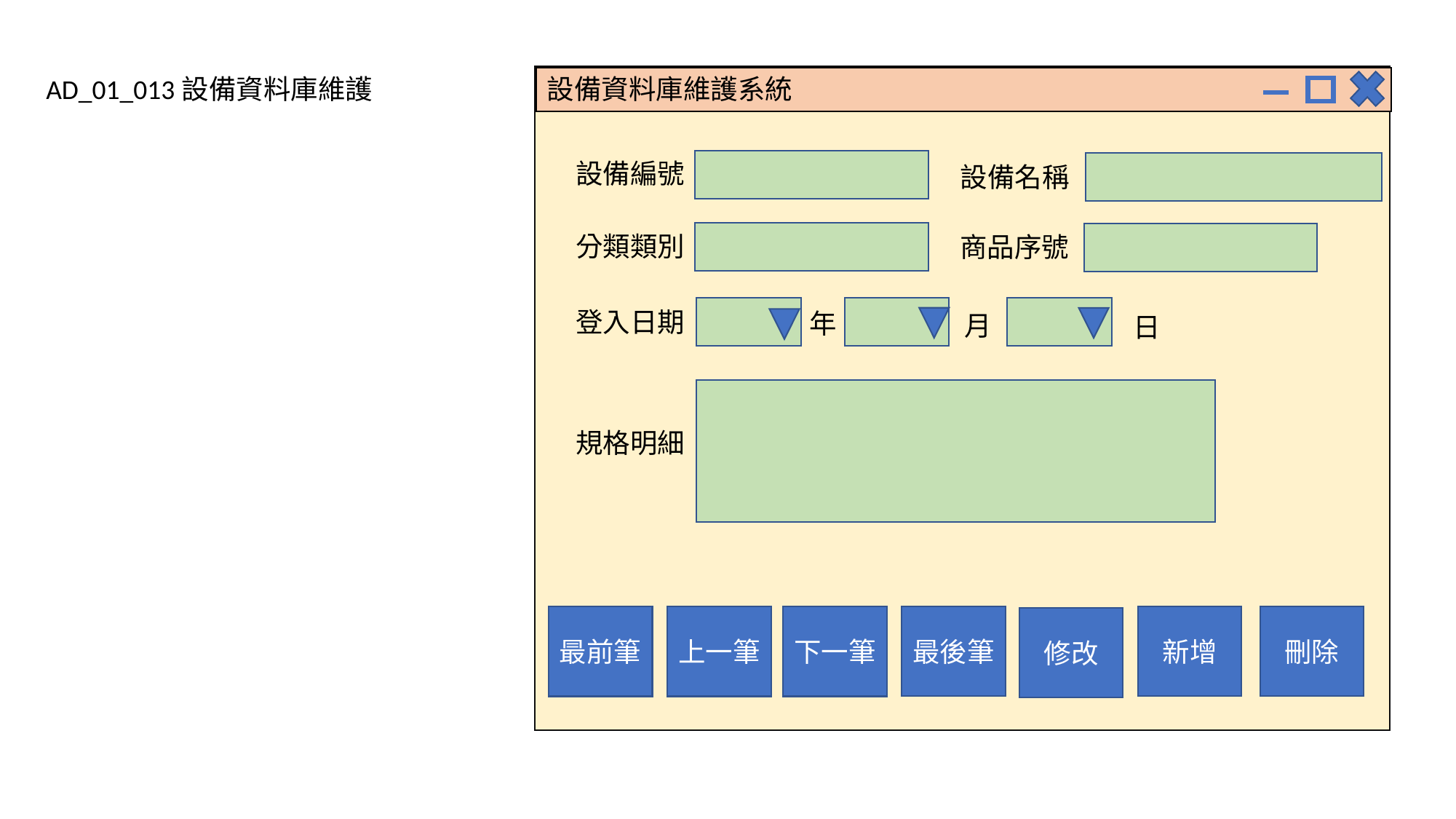

AD_01_013設備資料庫維護
設備資料庫維護系統

設備編號

設備名稱

分類類別
商品序號

登入日期
年
月
日

規格明細
最後筆
新增
刪除
最前筆
上一筆
下一筆
修改